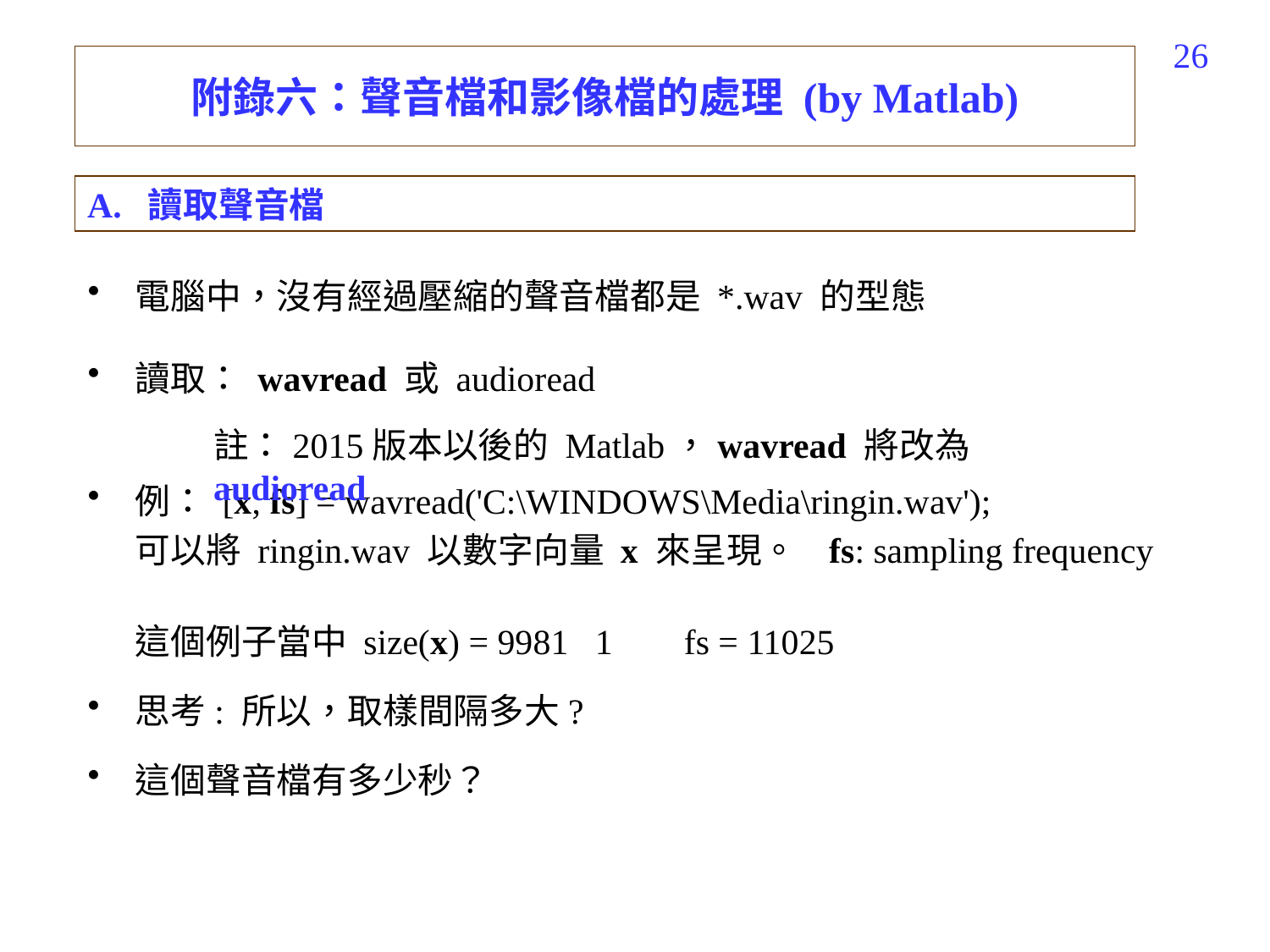

26
# 附錄六：聲音檔和影像檔的處理 (by Matlab)
A.  讀取聲音檔
電腦中，沒有經過壓縮的聲音檔都是 *.wav 的型態

讀取： wavread 或 audioread

例： [x, fs] = wavread('C:\WINDOWS\Media\ringin.wav');
	可以將 ringin.wav 以數字向量 x 來呈現。   fs: sampling frequency
     這個例子當中 size(x) = 9981   1        fs = 11025
思考: 所以，取樣間隔多大?
這個聲音檔有多少秒？
註：2015版本以後的 Matlab，wavread 將改為 audioread